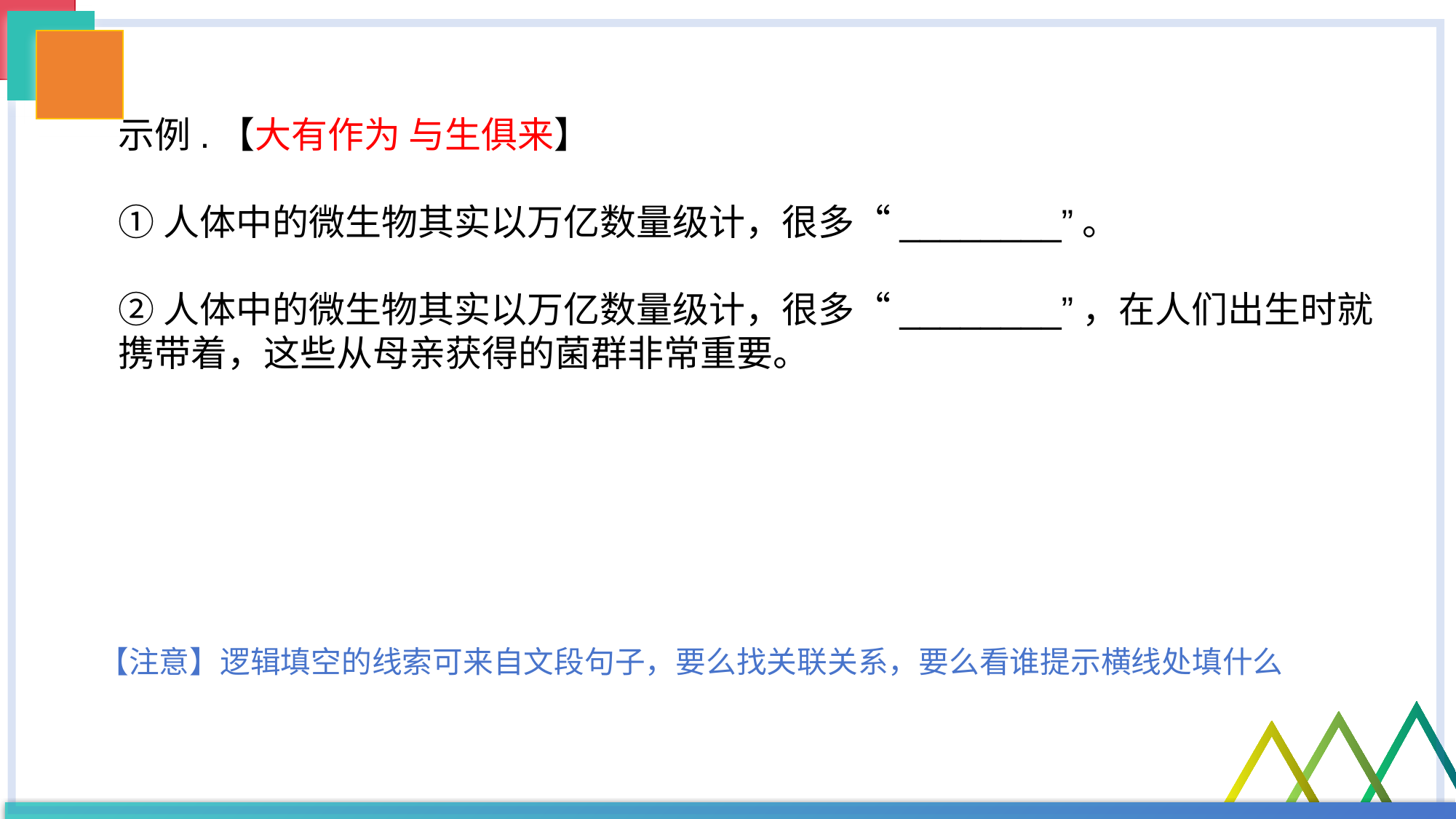

示例.【大有作为 与生俱来】

①人体中的微生物其实以万亿数量级计，很多“________”。

②人体中的微生物其实以万亿数量级计，很多“________”，在人们出生时就携带着，这些从母亲获得的菌群非常重要。
【注意】逻辑填空的线索可来自文段句子，要么找关联关系，要么看谁提示横线处填什么